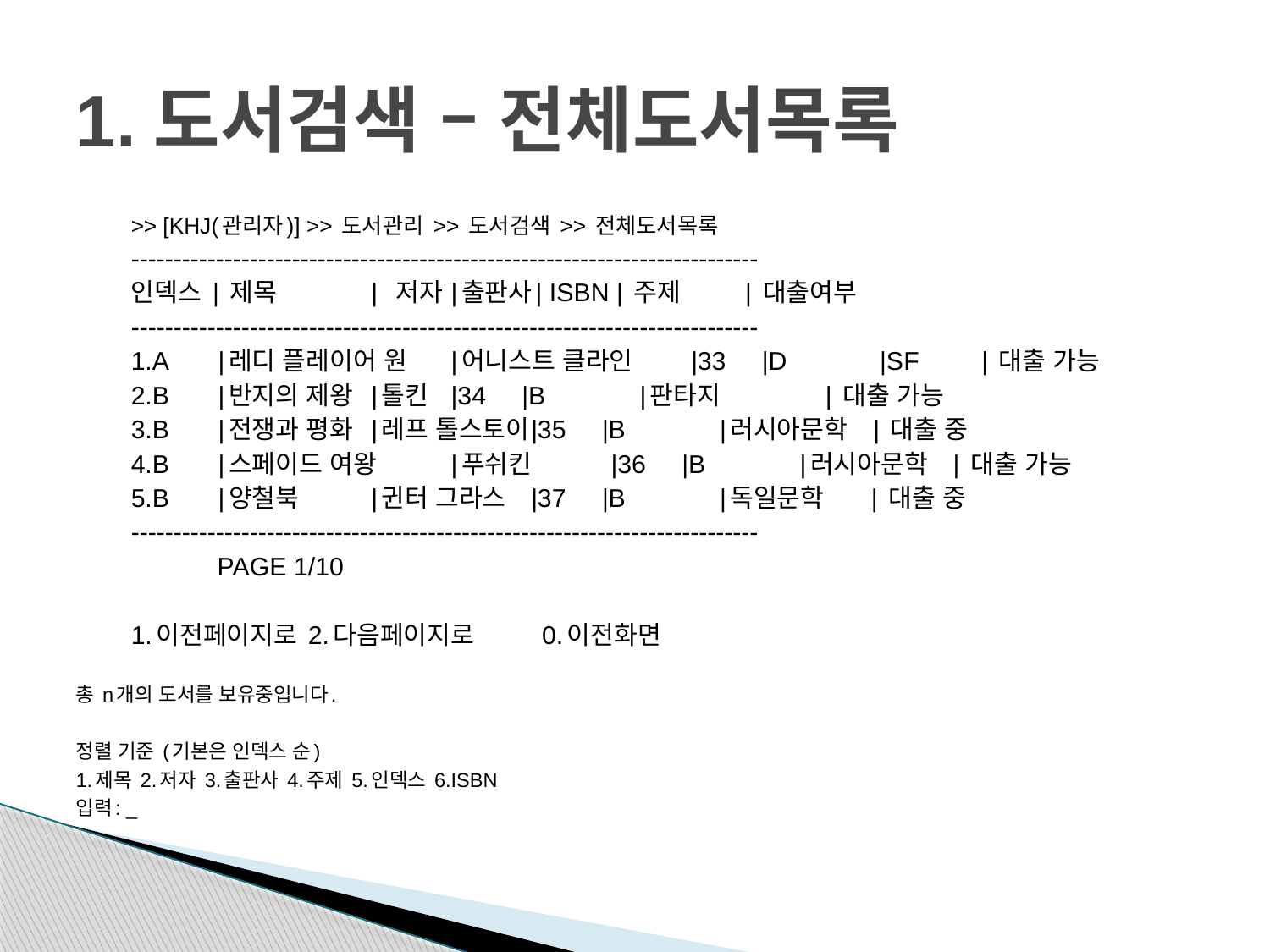

# 1.도서검색 – 전체도서목록
>> [KHJ(관리자)] >> 도서관리 >> 도서검색 >> 전체도서목록
--------------------------------------------------------------------------
인덱스 | 제목 	 	|  저자		|출판사| ISBN | 주제 	       | 대출여부
--------------------------------------------------------------------------
1.A 	 |레디 플레이어 원      	|어니스트 클라인	|33     |D	    |SF	       | 대출 가능
2.B  	 |반지의 제왕	|톨킨		|34     |B	    |판타지	       | 대출 가능
3.B 	 |전쟁과 평화	|레프 톨스토이	|35     |B	    |러시아문학   | 대출 중
4.B  	 |스페이드 여왕	|푸쉬킨		|36     |B	    |러시아문학   | 대출 가능
5.B 	 |양철북		|귄터 그라스	|37     |B	    |독일문학      | 대출 중
--------------------------------------------------------------------------
					            PAGE 1/10

1.이전페이지로 2.다음페이지로 		 0.이전화면

총 n개의 도서를 보유중입니다.

정렬 기준 (기본은 인덱스 순)
1.제목 2.저자 3.출판사 4.주제 5.인덱스 6.ISBN
입력: _